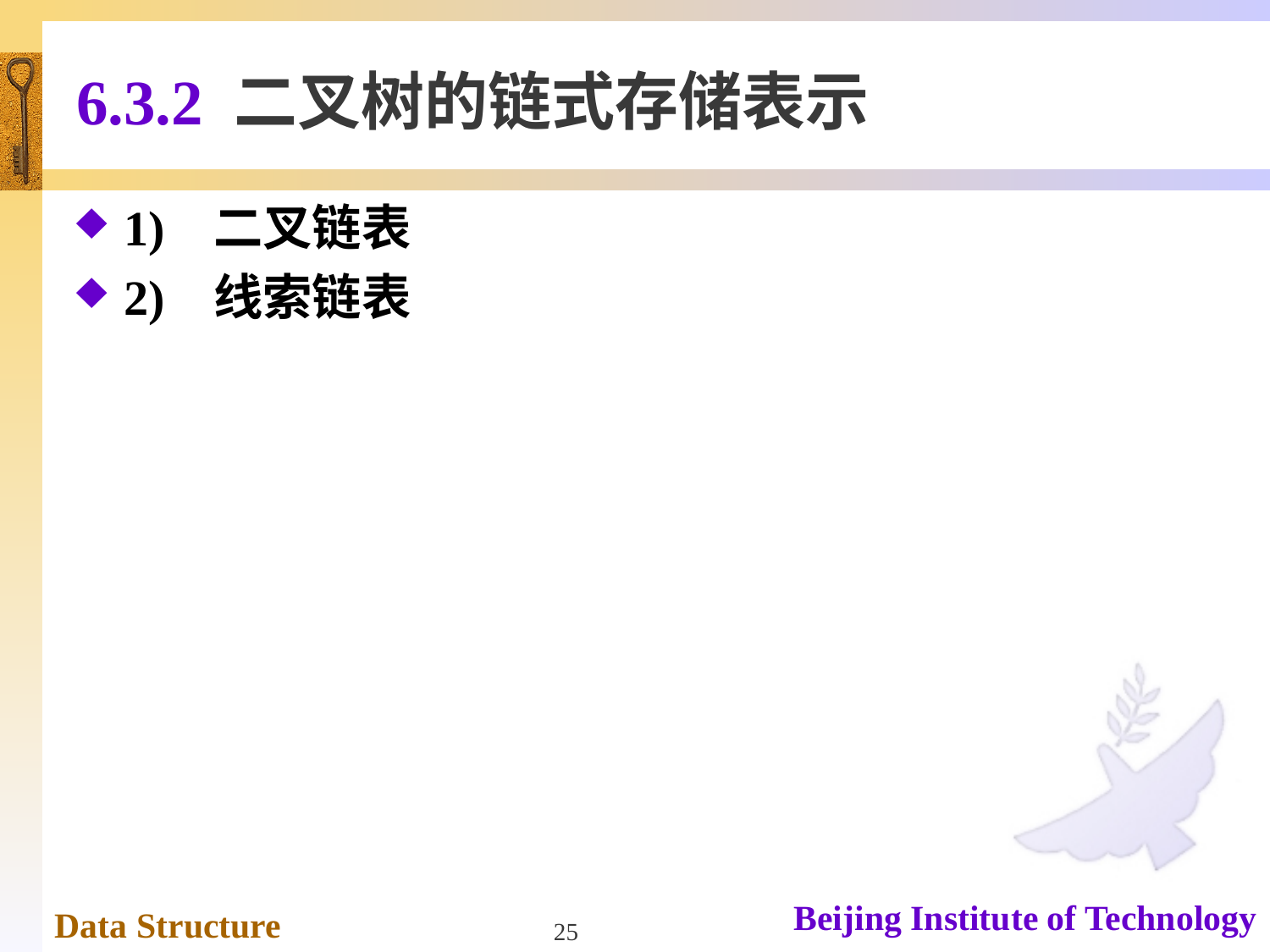

# 6.3.2 二叉树的链式存储表示
1)   二叉链表
2)   线索链表
25